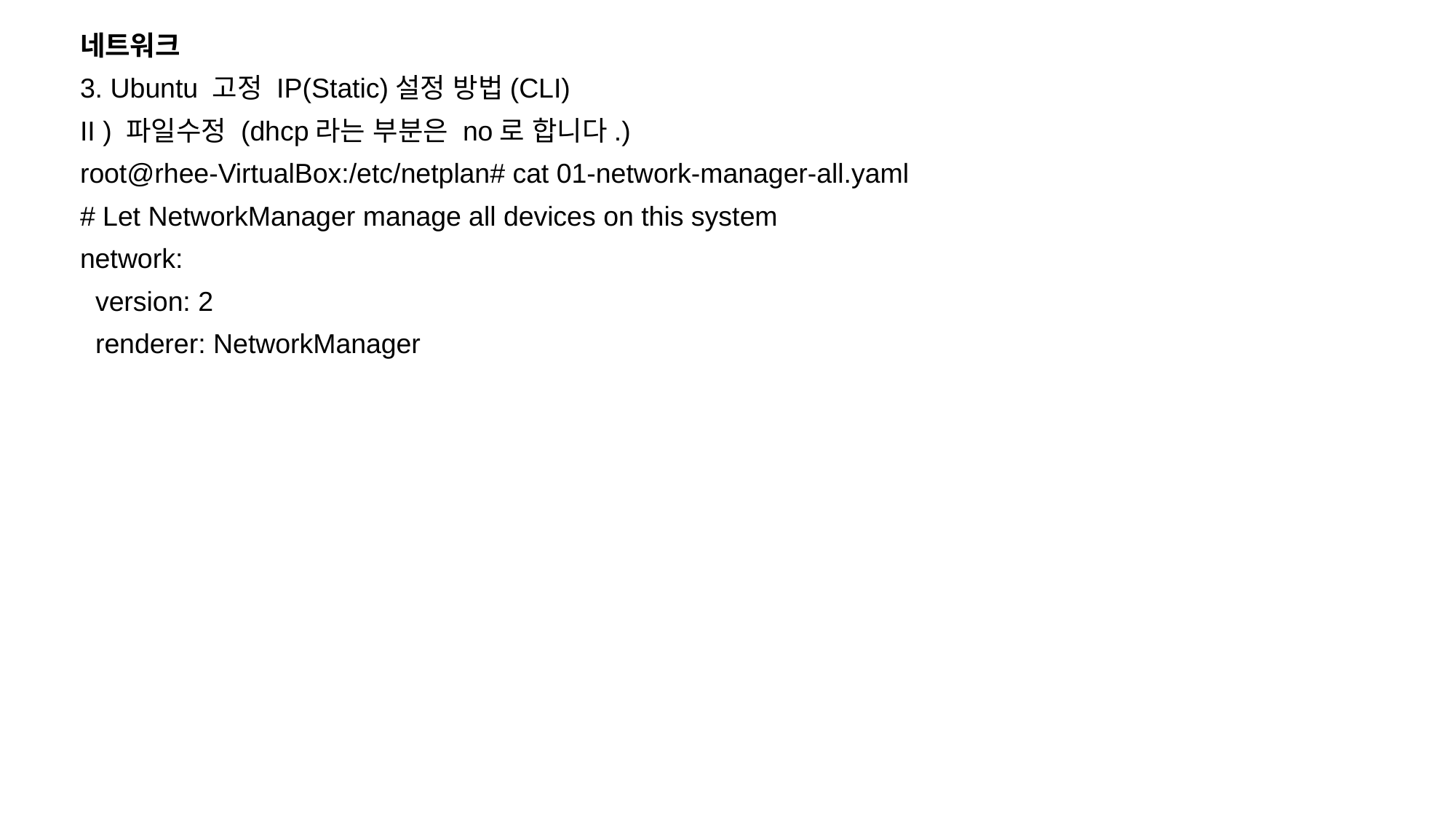

네트워크
3. Ubuntu 고정 IP(Static)설정 방법(CLI)
II ) 파일수정 (dhcp라는 부분은 no로 합니다.)
root@rhee-VirtualBox:/etc/netplan# cat 01-network-manager-all.yaml
# Let NetworkManager manage all devices on this system
network:
  version: 2
  renderer: NetworkManager